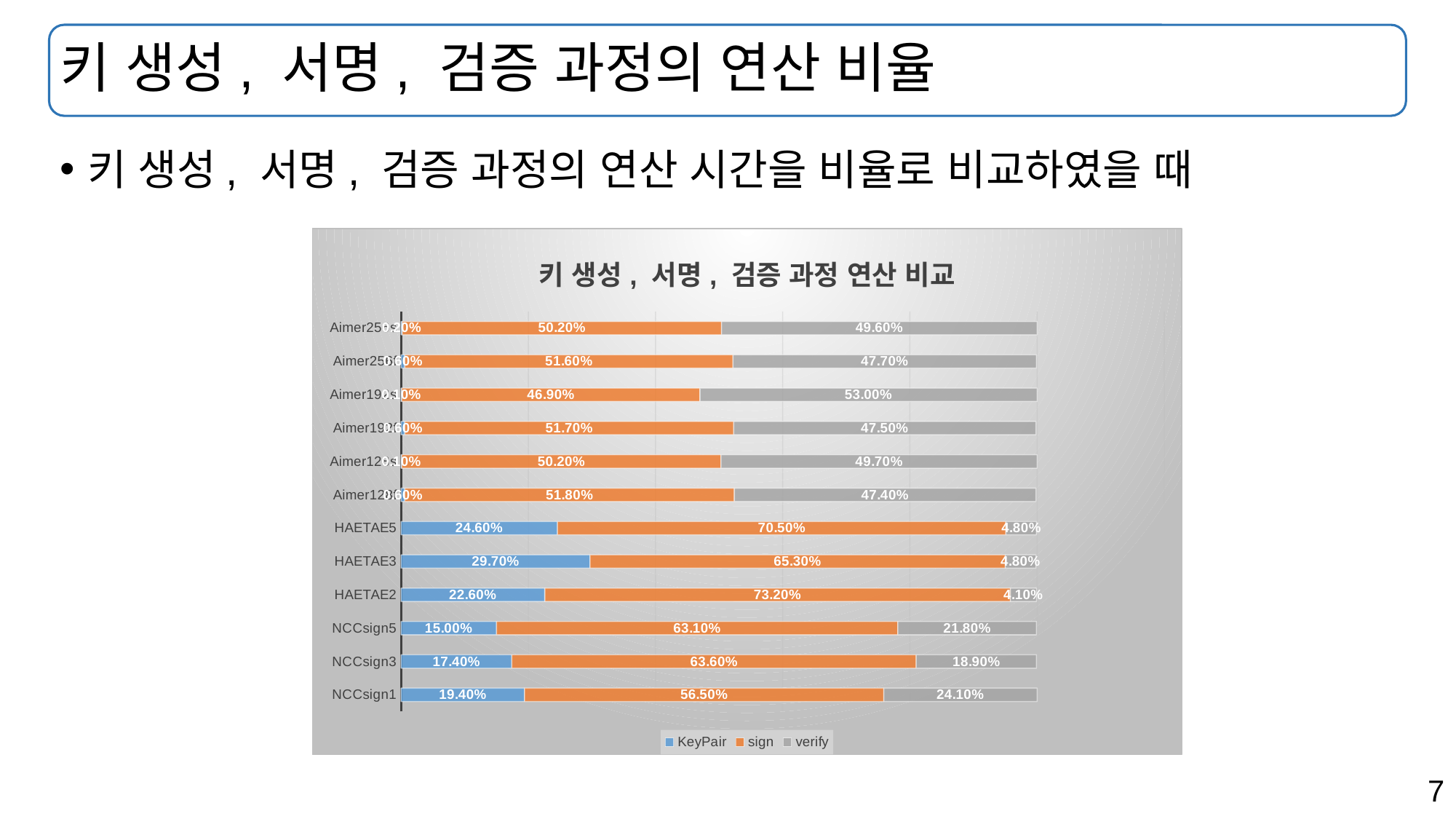

# 키 생성, 서명, 검증 과정의 연산 비율
키 생성, 서명, 검증 과정의 연산 시간을 비율로 비교하였을 때

### Chart: 키 생성, 서명, 검증 과정 연산 비교

| Category | KeyPair | sign | verify |
|---|---|---|---|
| NCCsign1 | 0.194 | 0.565 | 0.241 |
| NCCsign3 | 0.174 | 0.636 | 0.189 |
| NCCsign5 | 0.15 | 0.631 | 0.218 |
| HAETAE2 | 0.226 | 0.732 | 0.041 |
| HAETAE3 | 0.297 | 0.653 | 0.048 |
| HAETAE5 | 0.246 | 0.705 | 0.048 |
| Aimer128f | 0.006 | 0.518 | 0.474 |
| Aimer128s | 0.001 | 0.502 | 0.497 |
| Aimer192f | 0.006 | 0.517 | 0.475 |
| Aimer192s | 0.001 | 0.469 | 0.53 |
| Aimer256f | 0.006 | 0.516 | 0.477 |
| Aimer256s | 0.002 | 0.502 | 0.496 |